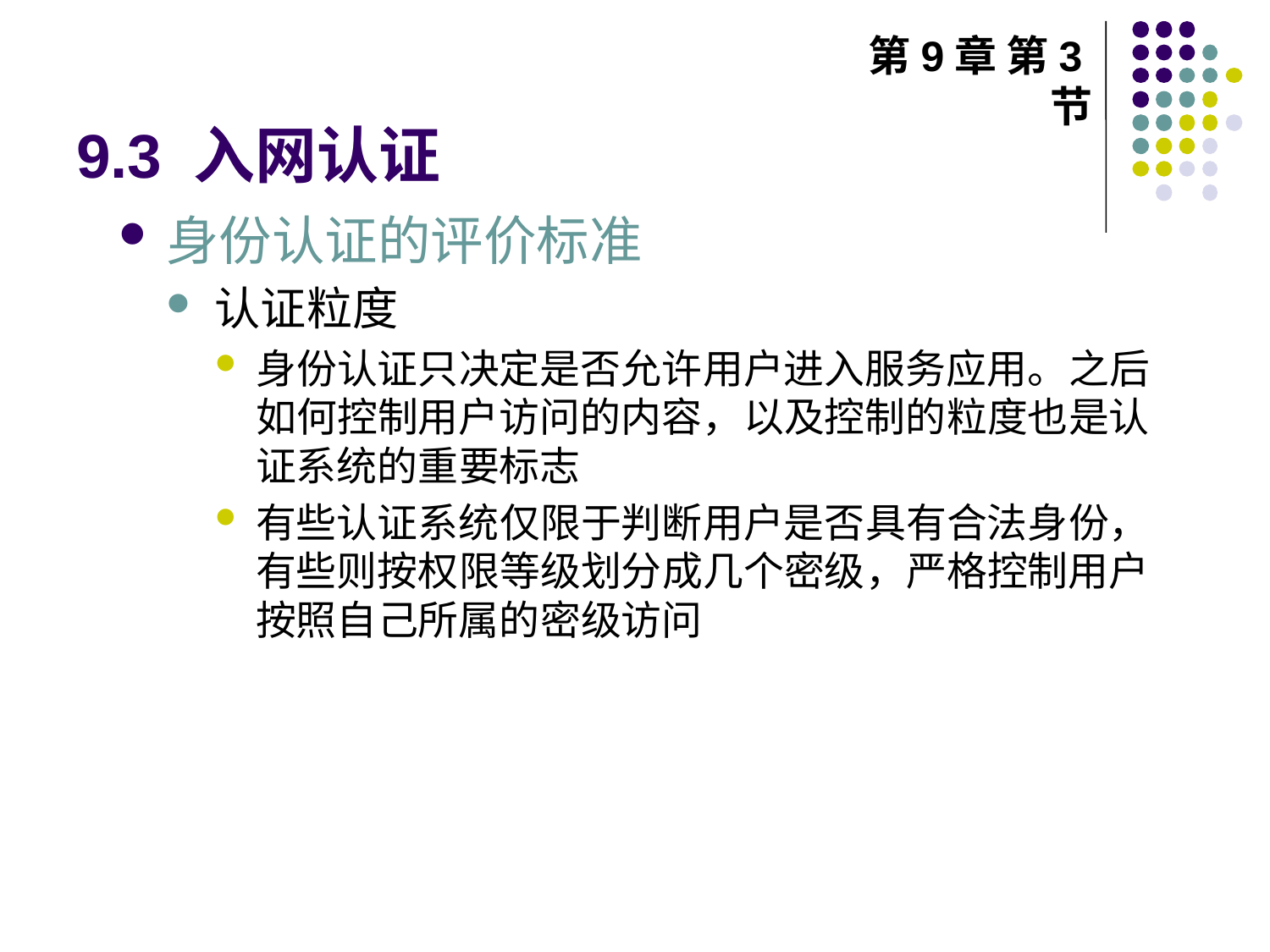

# 9.3 入网认证
第9章 第3节
身份认证的评价标准
认证粒度
身份认证只决定是否允许用户进入服务应用。之后如何控制用户访问的内容，以及控制的粒度也是认证系统的重要标志
有些认证系统仅限于判断用户是否具有合法身份，有些则按权限等级划分成几个密级，严格控制用户按照自己所属的密级访问